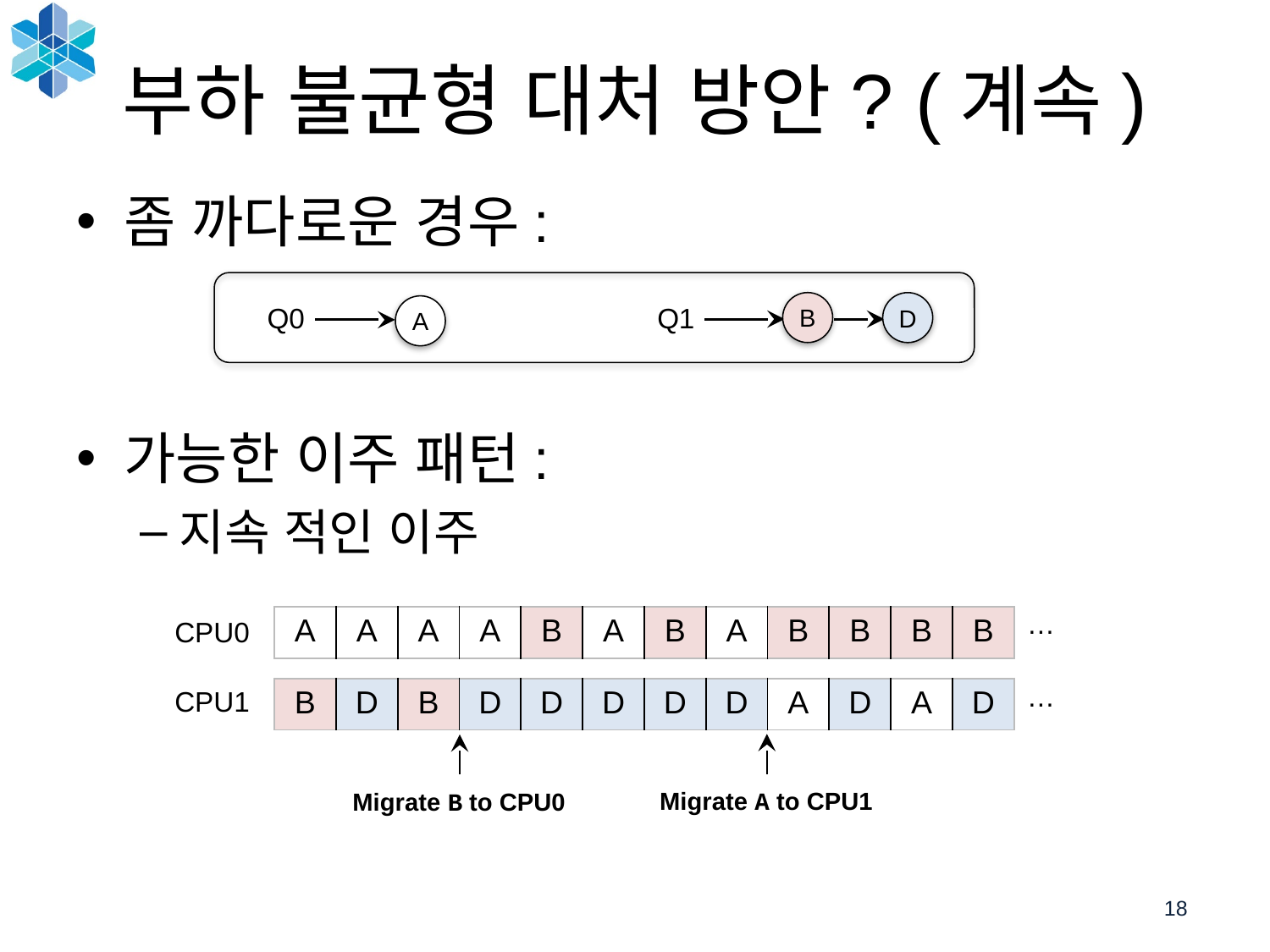

18
# 부하 불균형 대처 방안? (계속)
좀 까다로운 경우:

가능한 이주 패턴:
지속 적인 이주

B
D
Q0
Q1
A
…
| A | A | A | A | B | A | B | A | B | B | B | B |
| --- | --- | --- | --- | --- | --- | --- | --- | --- | --- | --- | --- |
CPU0
…
CPU1
| B | D | B | D | D | D | D | D | A | D | A | D |
| --- | --- | --- | --- | --- | --- | --- | --- | --- | --- | --- | --- |
Migrate A to CPU1
Migrate B to CPU0